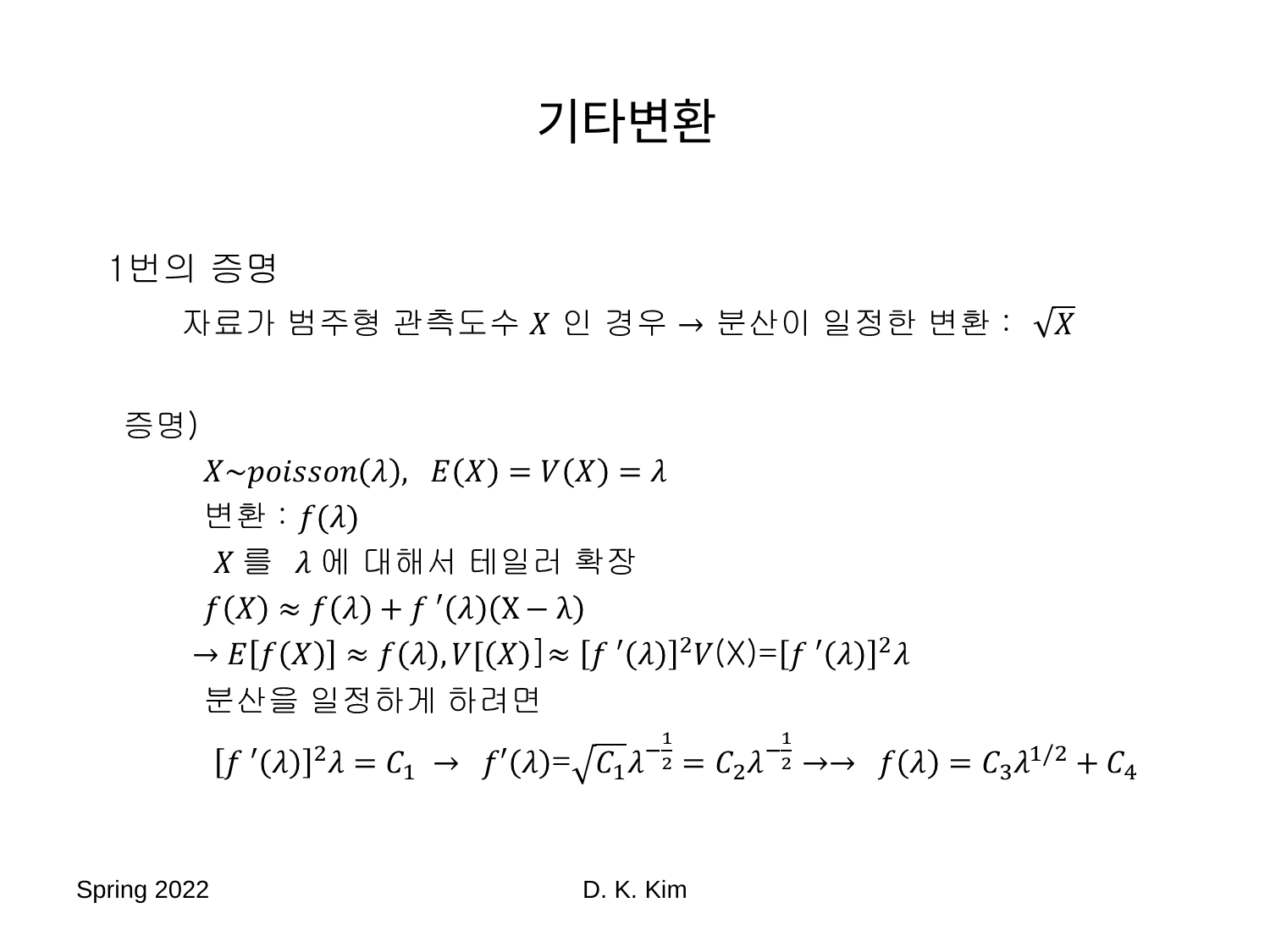

# 기타변환

Spring 2022
D. K. Kim